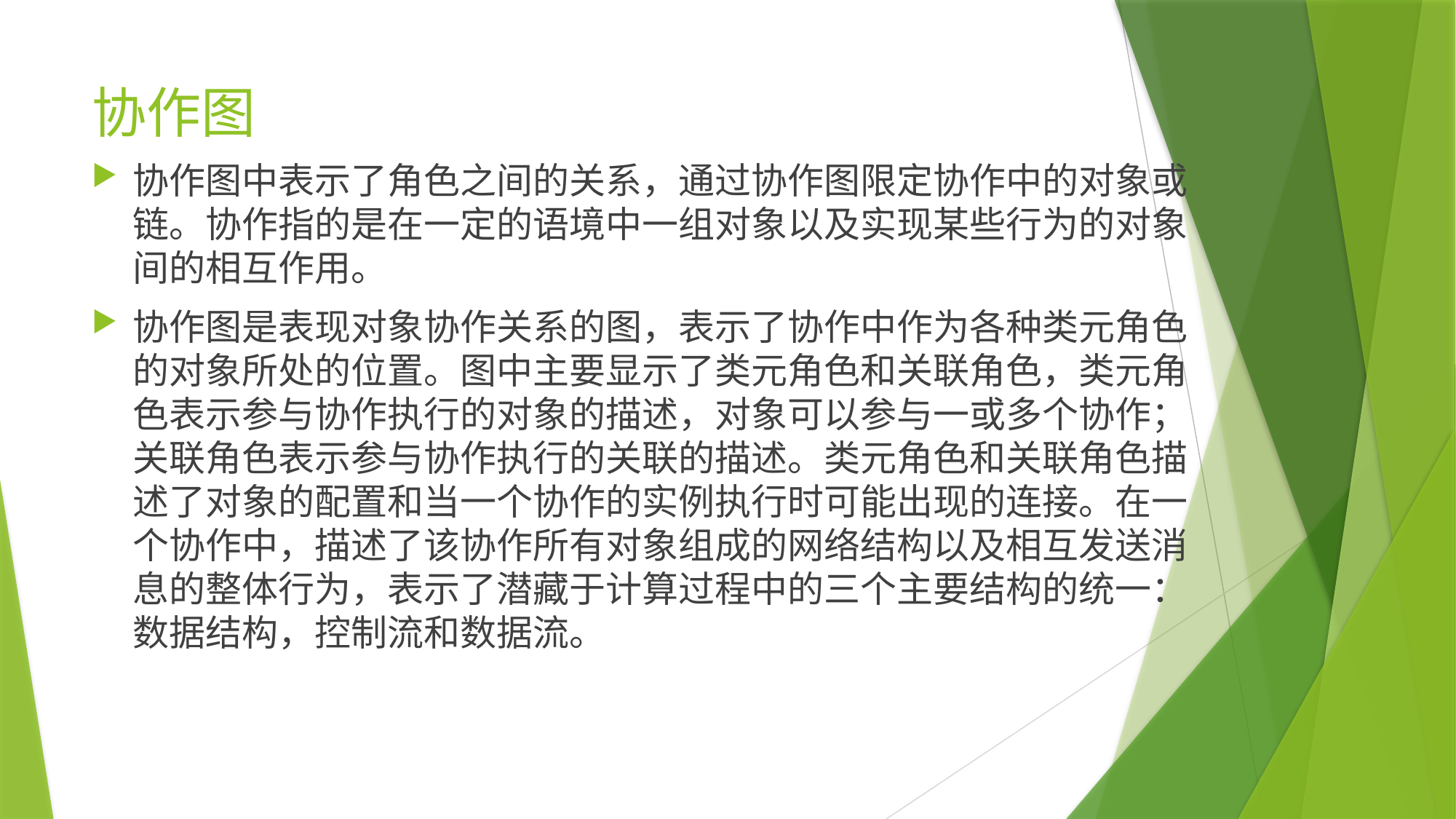

# 协作图
协作图中表示了角色之间的关系，通过协作图限定协作中的对象或链。协作指的是在一定的语境中一组对象以及实现某些行为的对象间的相互作用。
协作图是表现对象协作关系的图，表示了协作中作为各种类元角色的对象所处的位置。图中主要显示了类元角色和关联角色，类元角色表示参与协作执行的对象的描述，对象可以参与一或多个协作；关联角色表示参与协作执行的关联的描述。类元角色和关联角色描述了对象的配置和当一个协作的实例执行时可能出现的连接。在一个协作中，描述了该协作所有对象组成的网络结构以及相互发送消息的整体行为，表示了潜藏于计算过程中的三个主要结构的统一：数据结构，控制流和数据流。